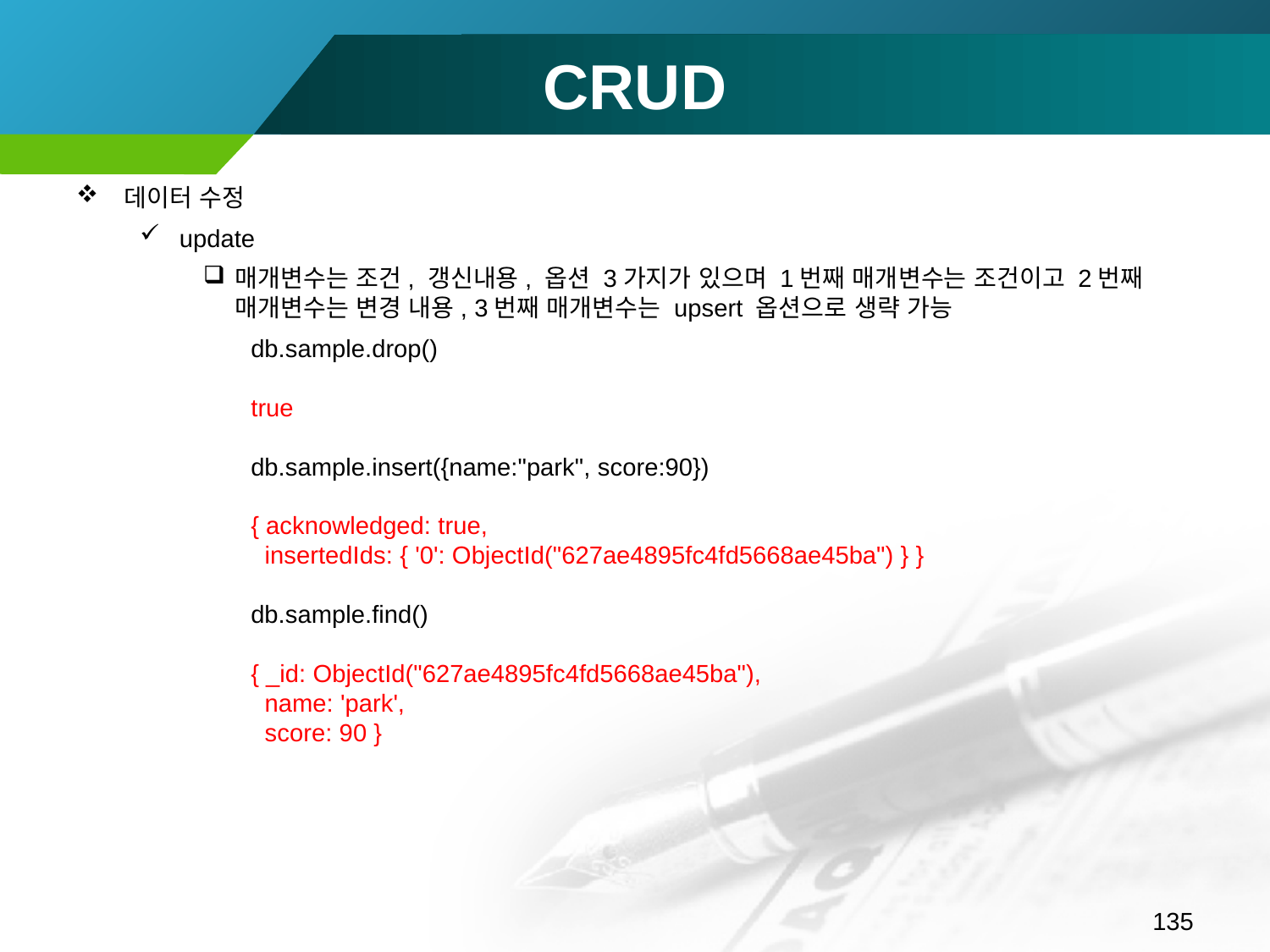

# CRUD
데이터 수정
update
매개변수는 조건, 갱신내용, 옵션 3가지가 있으며 1번째 매개변수는 조건이고 2번째 매개변수는 변경 내용, 3번째 매개변수는 upsert 옵션으로 생략 가능
db.sample.drop()

true

db.sample.insert({name:"park", score:90})

{ acknowledged: true,
  insertedIds: { '0': ObjectId("627ae4895fc4fd5668ae45ba") } }

db.sample.find()

{ _id: ObjectId("627ae4895fc4fd5668ae45ba"),
  name: 'park',
  score: 90 }
135